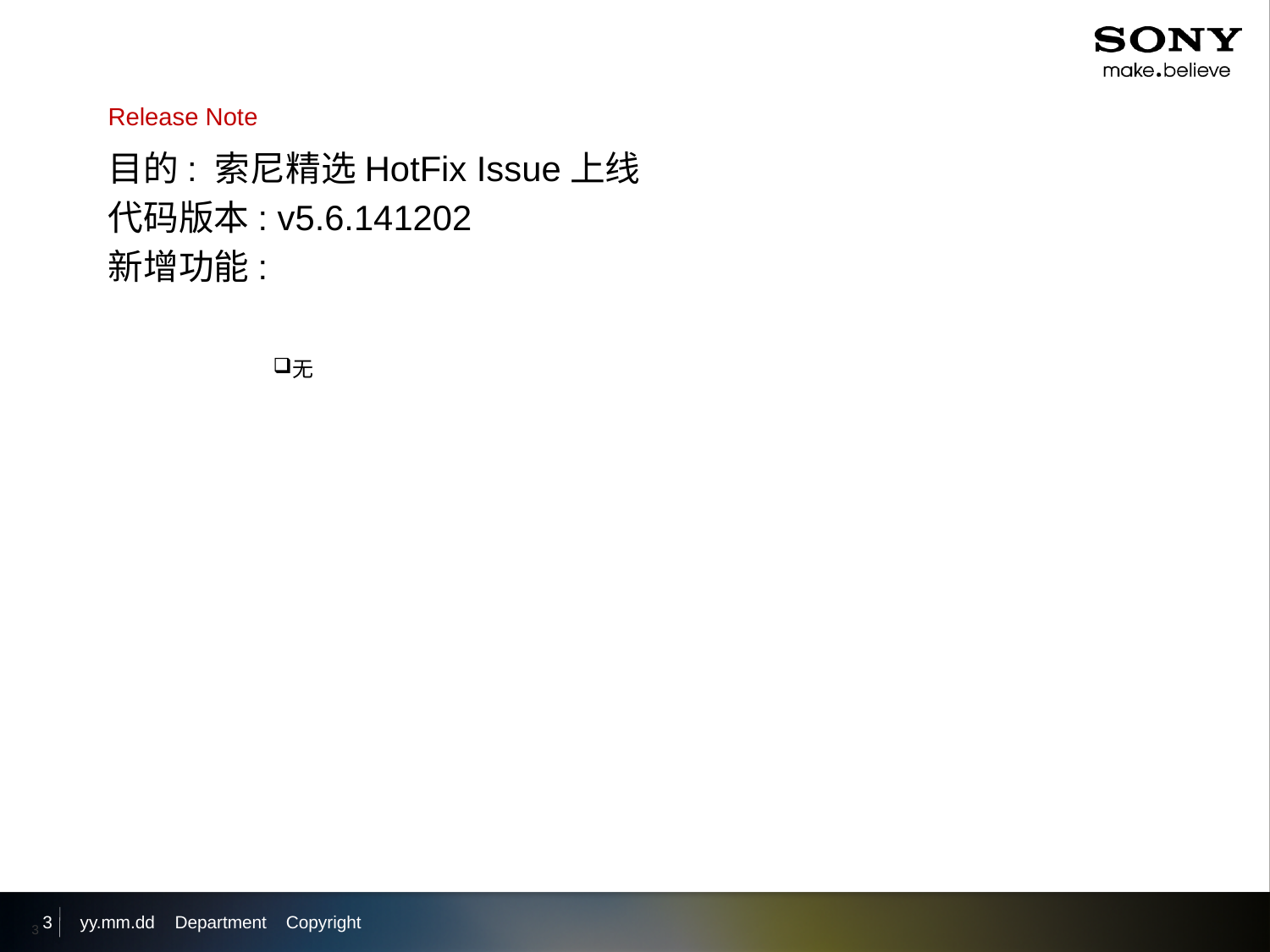

Release Note

目的: 索尼精选HotFix Issue上线
代码版本: v5.6.141202
新增功能:

无

3
yy.mm.dd
Department    Copyright